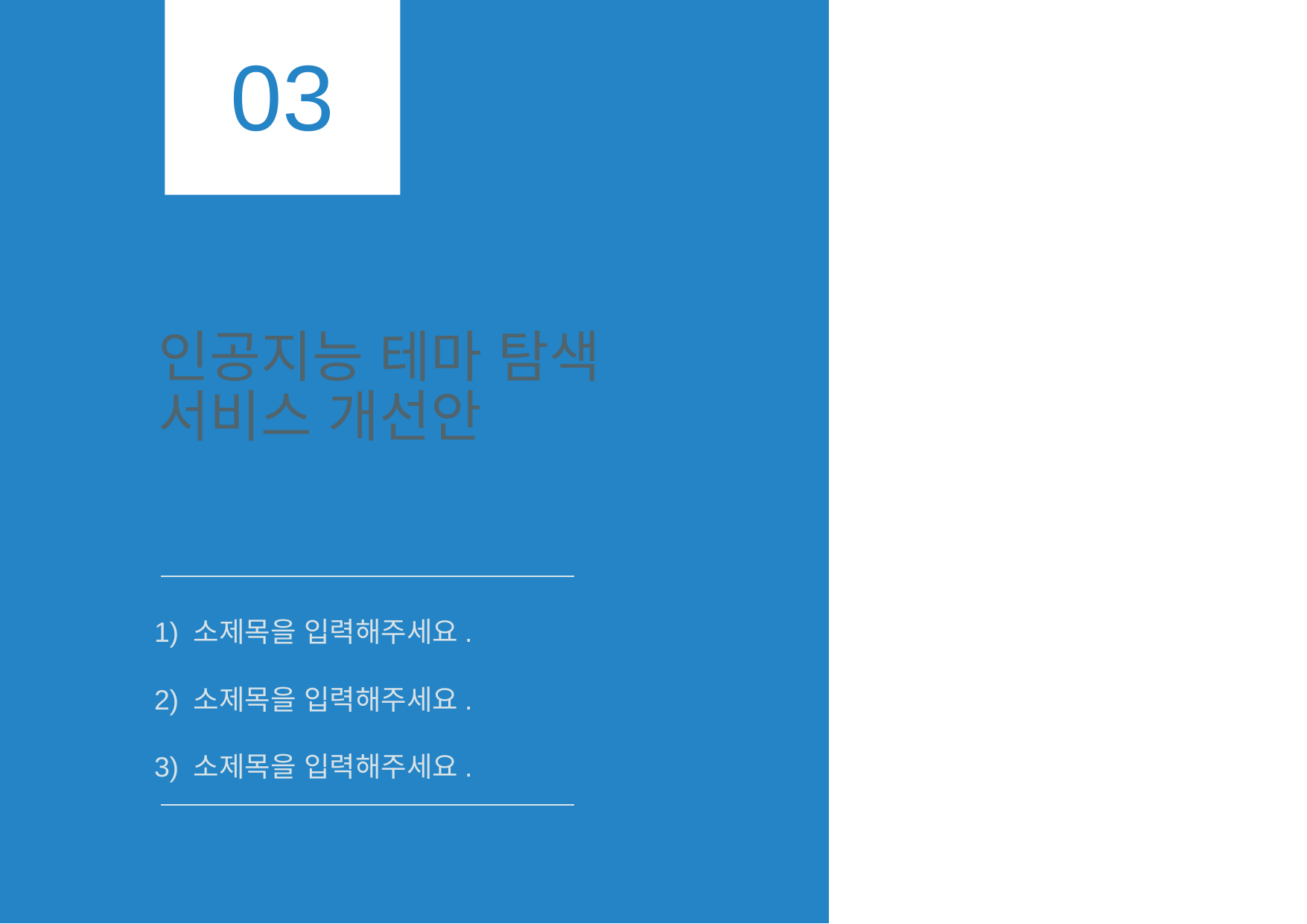

03
# 인공지능 테마 탐색 서비스 개선안
1) 소제목을 입력해주세요.
2) 소제목을 입력해주세요.
3) 소제목을 입력해주세요.